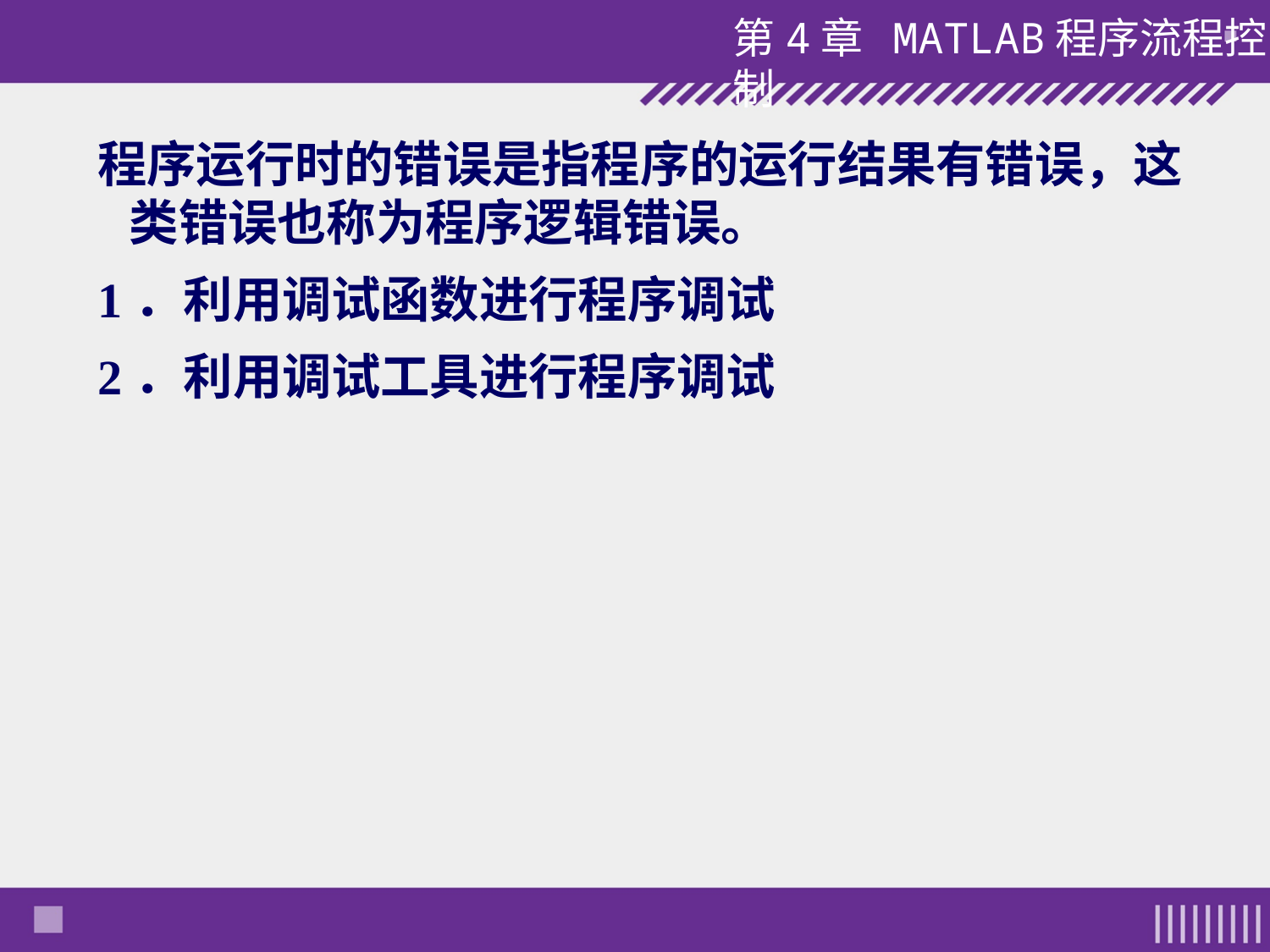

程序运行时的错误是指程序的运行结果有错误，这类错误也称为程序逻辑错误。
1．利用调试函数进行程序调试
2．利用调试工具进行程序调试